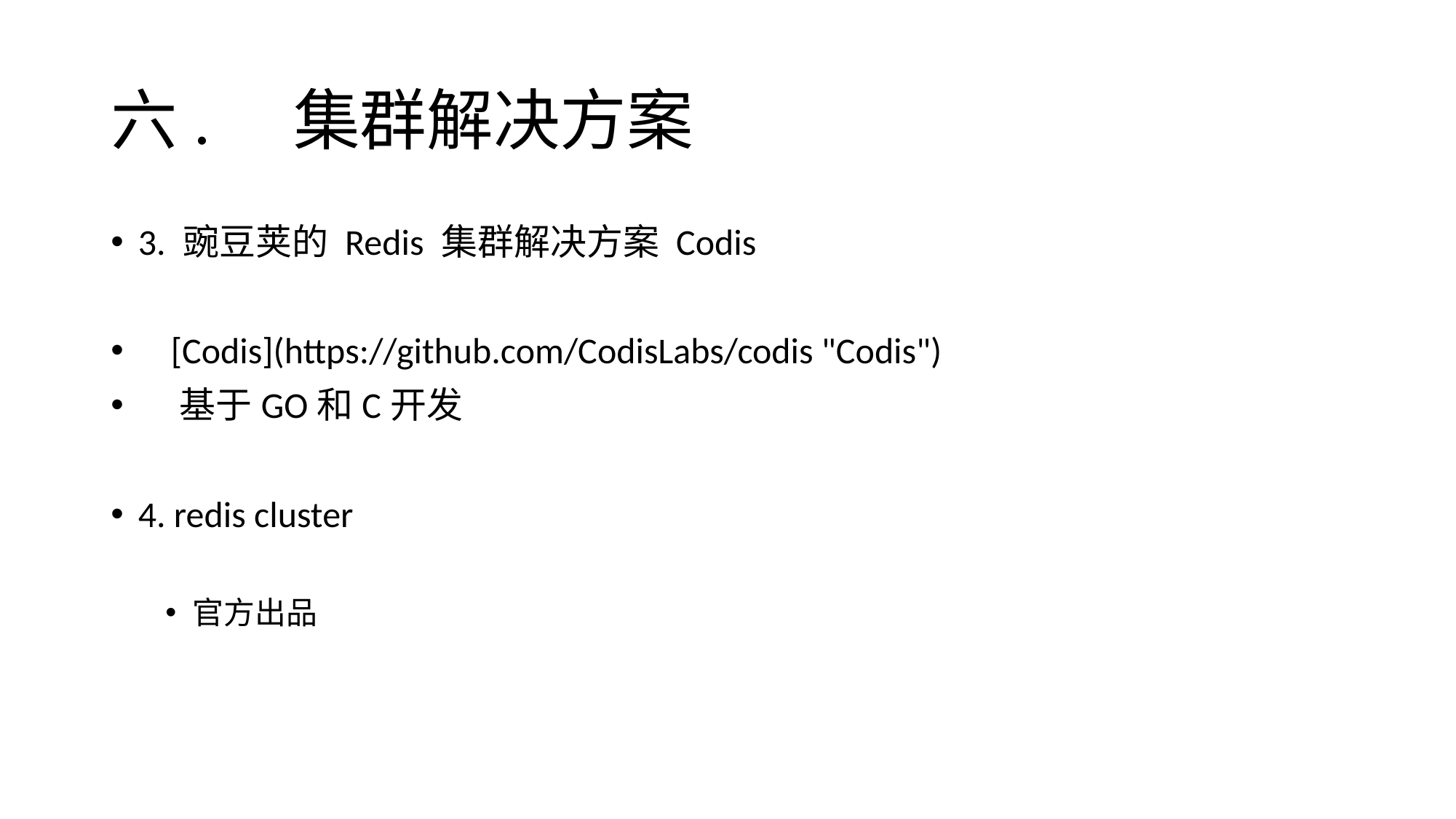

# 六.　集群解决方案
3. 豌豆荚的 Redis 集群解决方案 Codis

    [Codis](https://github.com/CodisLabs/codis "Codis")
    基于GO和C开发

4. redis cluster

官方出品